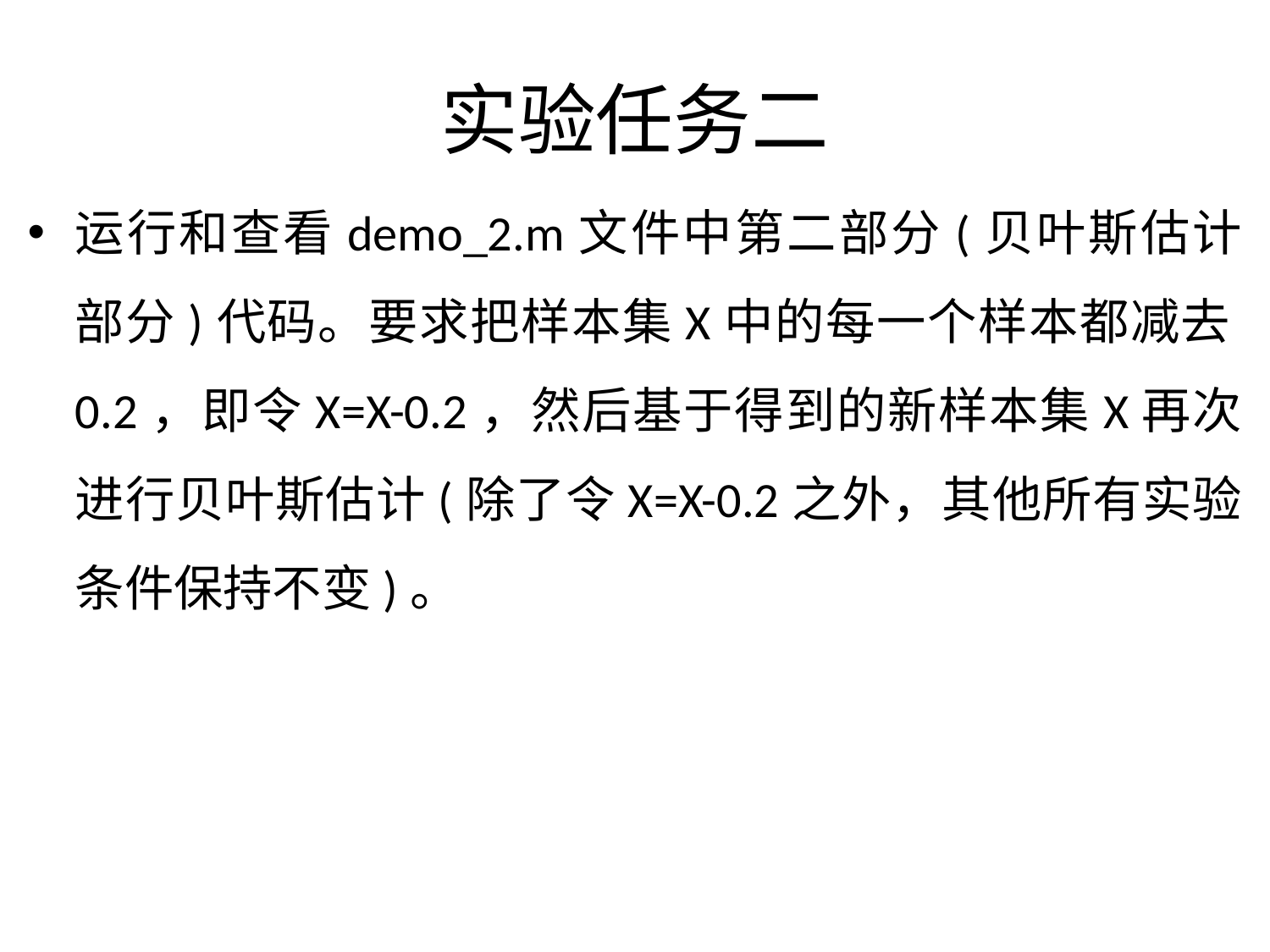

# 实验任务二
运行和查看demo_2.m文件中第二部分(贝叶斯估计部分)代码。要求把样本集X中的每一个样本都减去0.2，即令X=X-0.2，然后基于得到的新样本集X再次进行贝叶斯估计(除了令X=X-0.2之外，其他所有实验条件保持不变)。